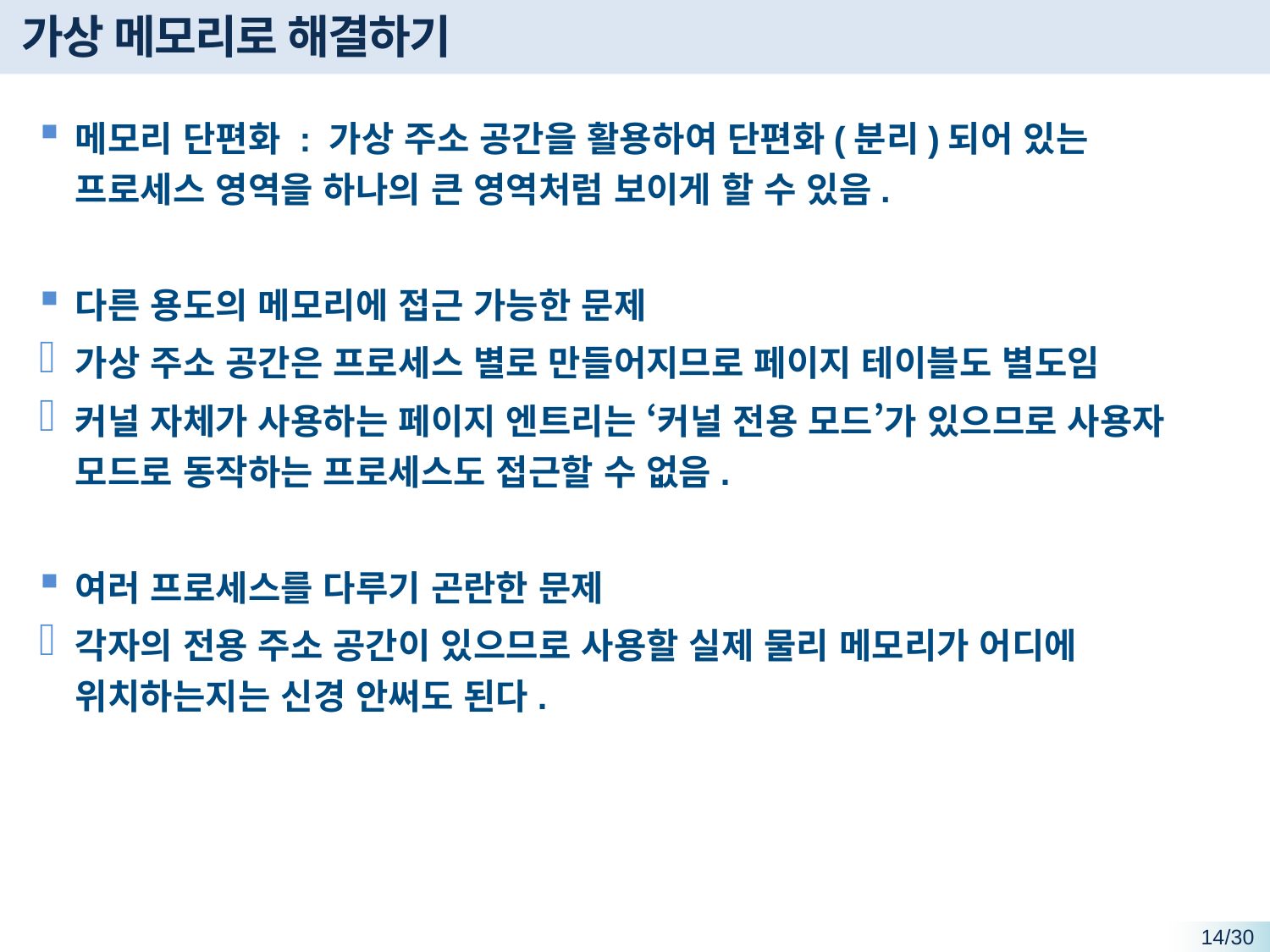

가상 메모리로 해결하기
메모리 단편화 : 가상 주소 공간을 활용하여 단편화(분리)되어 있는 프로세스 영역을 하나의 큰 영역처럼 보이게 할 수 있음.

다른 용도의 메모리에 접근 가능한 문제
가상 주소 공간은 프로세스 별로 만들어지므로 페이지 테이블도 별도임
커널 자체가 사용하는 페이지 엔트리는 ‘커널 전용 모드’가 있으므로 사용자 모드로 동작하는 프로세스도 접근할 수 없음.

여러 프로세스를 다루기 곤란한 문제
각자의 전용 주소 공간이 있으므로 사용할 실제 물리 메모리가 어디에 위치하는지는 신경 안써도 된다.